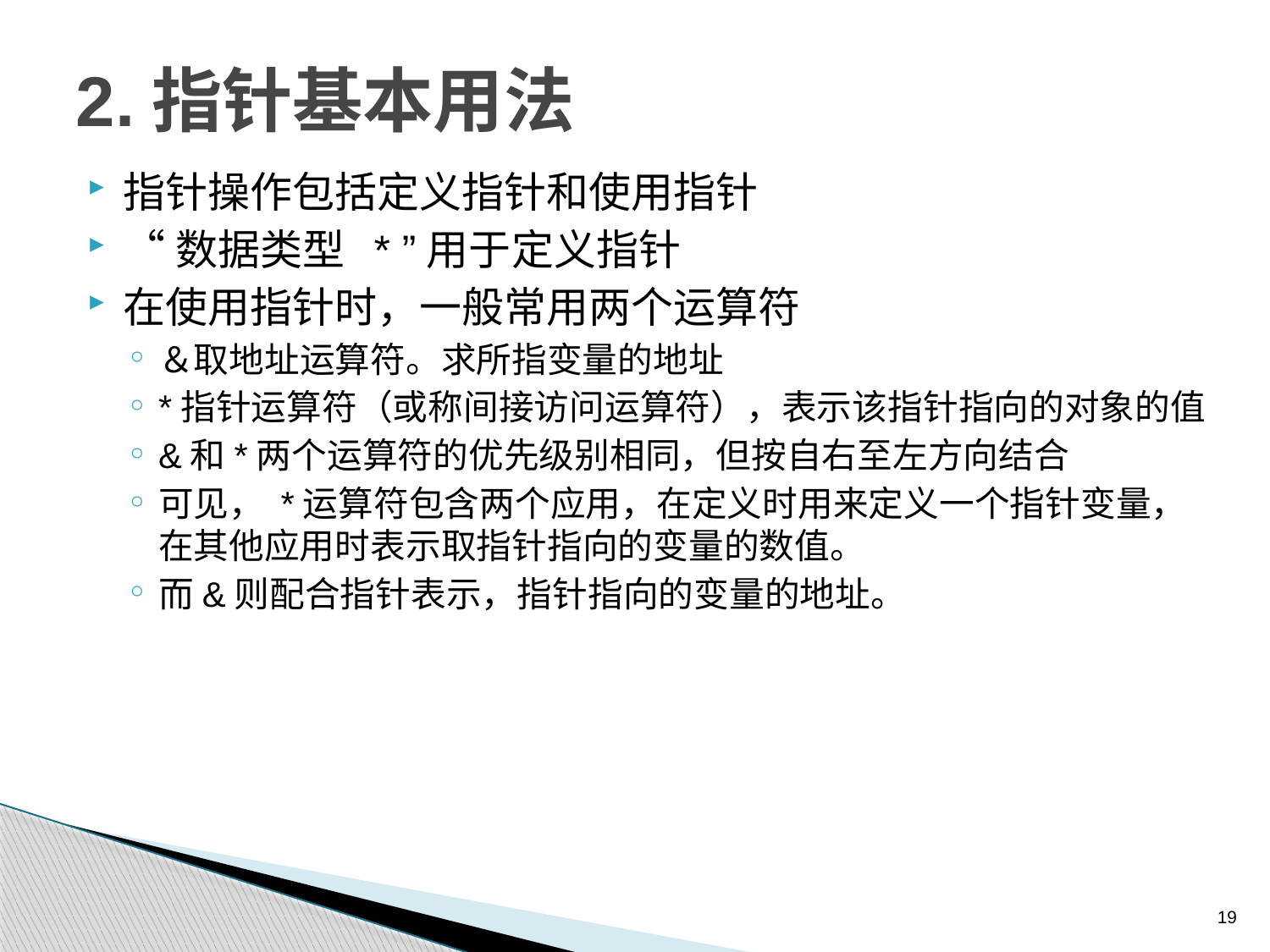

# 2.指针基本用法
指针操作包括定义指针和使用指针
“数据类型  * ”用于定义指针
在使用指针时，一般常用两个运算符
＆取地址运算符。求所指变量的地址
*指针运算符（或称间接访问运算符），表示该指针指向的对象的值
&和*两个运算符的优先级别相同，但按自右至左方向结合
可见， *运算符包含两个应用，在定义时用来定义一个指针变量，在其他应用时表示取指针指向的变量的数值。
而&则配合指针表示，指针指向的变量的地址。

19